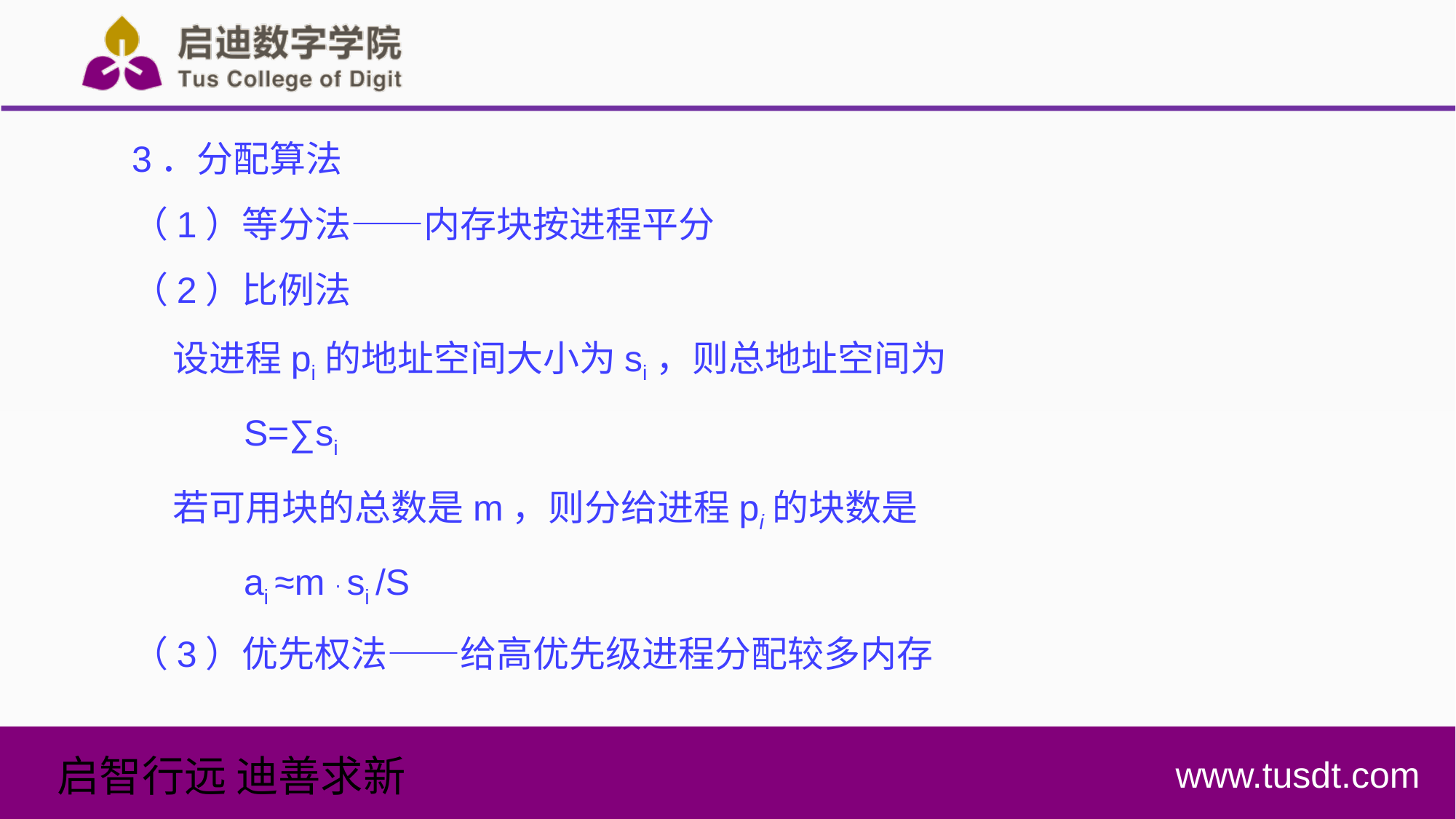

3．分配算法
（1）等分法——内存块按进程平分
（2）比例法
    设进程pi的地址空间大小为si，则总地址空间为
           S=∑si
    若可用块的总数是m，则分给进程pi的块数是
           ai ≈m . si /S
（3）优先权法——给高优先级进程分配较多内存